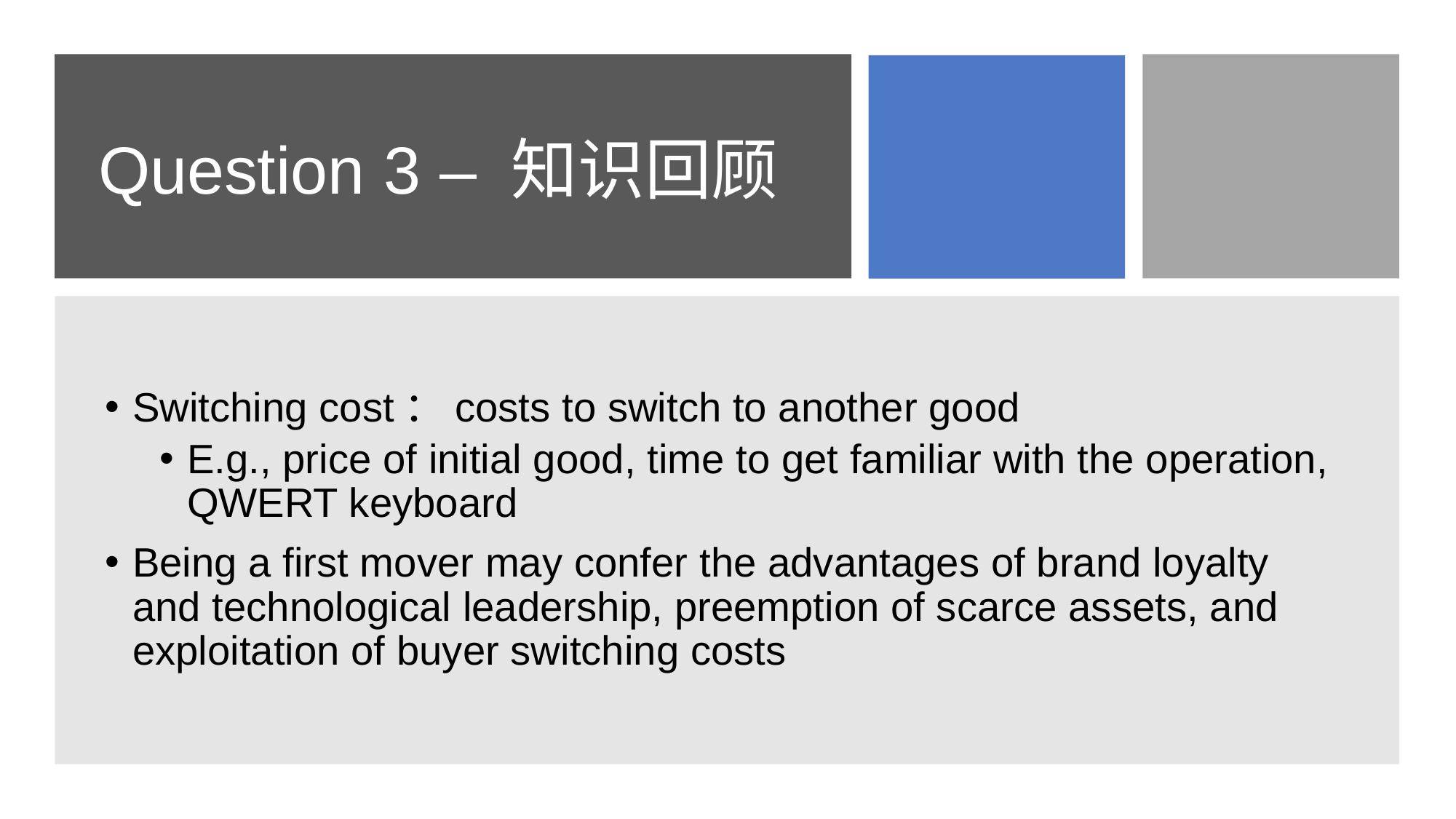

# Question 3 – 知识回顾

Switching cost：costs to switch to another good
E.g., price of initial good, time to get familiar with the operation, QWERT keyboard
Being a first mover may confer the advantages of brand loyalty and technological leadership, preemption of scarce assets, and exploitation of buyer switching costs